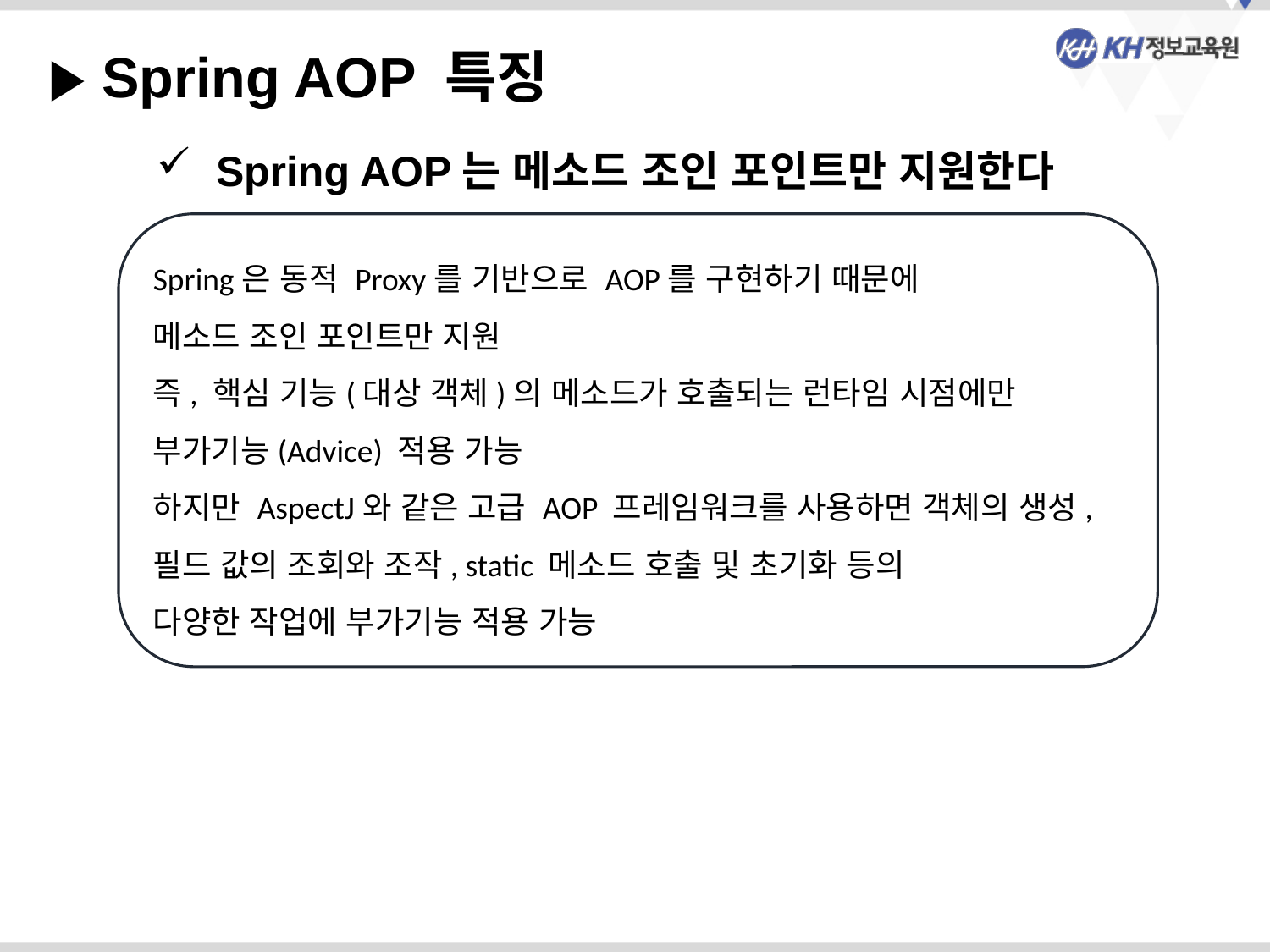

▶ Spring AOP 특징
 Spring AOP는 메소드 조인 포인트만 지원한다
Spring은 동적 Proxy를 기반으로 AOP를 구현하기 때문에
메소드 조인 포인트만 지원
즉, 핵심 기능(대상 객체)의 메소드가 호출되는 런타임 시점에만
부가기능(Advice) 적용 가능
하지만 AspectJ와 같은 고급 AOP 프레임워크를 사용하면 객체의 생성, 필드 값의 조회와 조작, static 메소드 호출 및 초기화 등의
다양한 작업에 부가기능 적용 가능